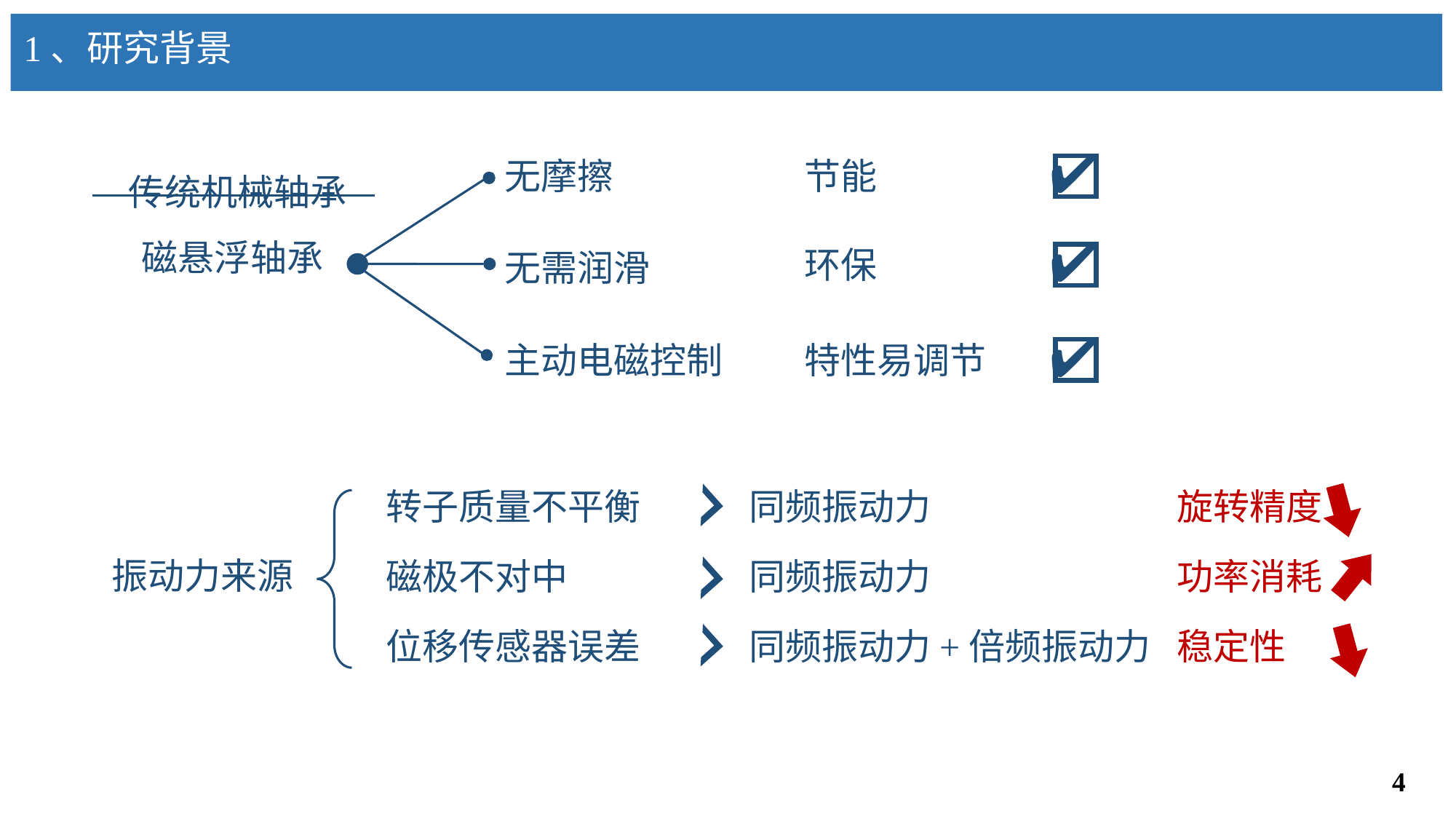

# 1、研究背景
✔
节能
无摩擦

传统机械轴承

✔
磁悬浮轴承
环保
无需润滑

✔
主动电磁控制
特性易调节

转子质量不平衡
同频振动力
旋转精度

振动力来源
磁极不对中
同频振动力
功率消耗

位移传感器误差
同频振动力+倍频振动力
稳定性

4